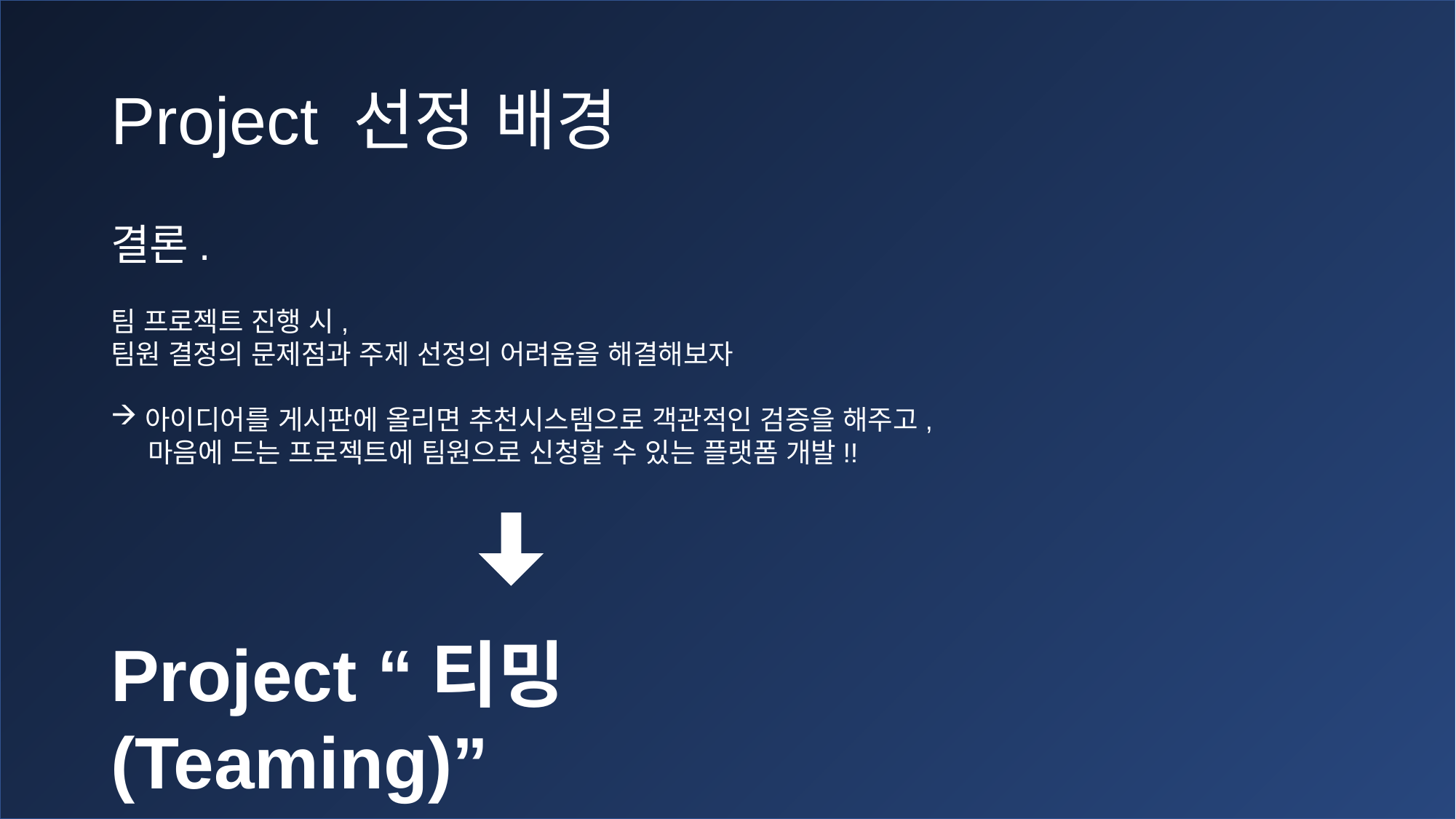

# Project 선정 배경
결론.

팀 프로젝트 진행 시,
팀원 결정의 문제점과 주제 선정의 어려움을 해결해보자

아이디어를 게시판에 올리면 추천시스템으로 객관적인 검증을 해주고,
    마음에 드는 프로젝트에 팀원으로 신청할 수 있는 플랫폼 개발!!

Project “티밍 (Teaming)”